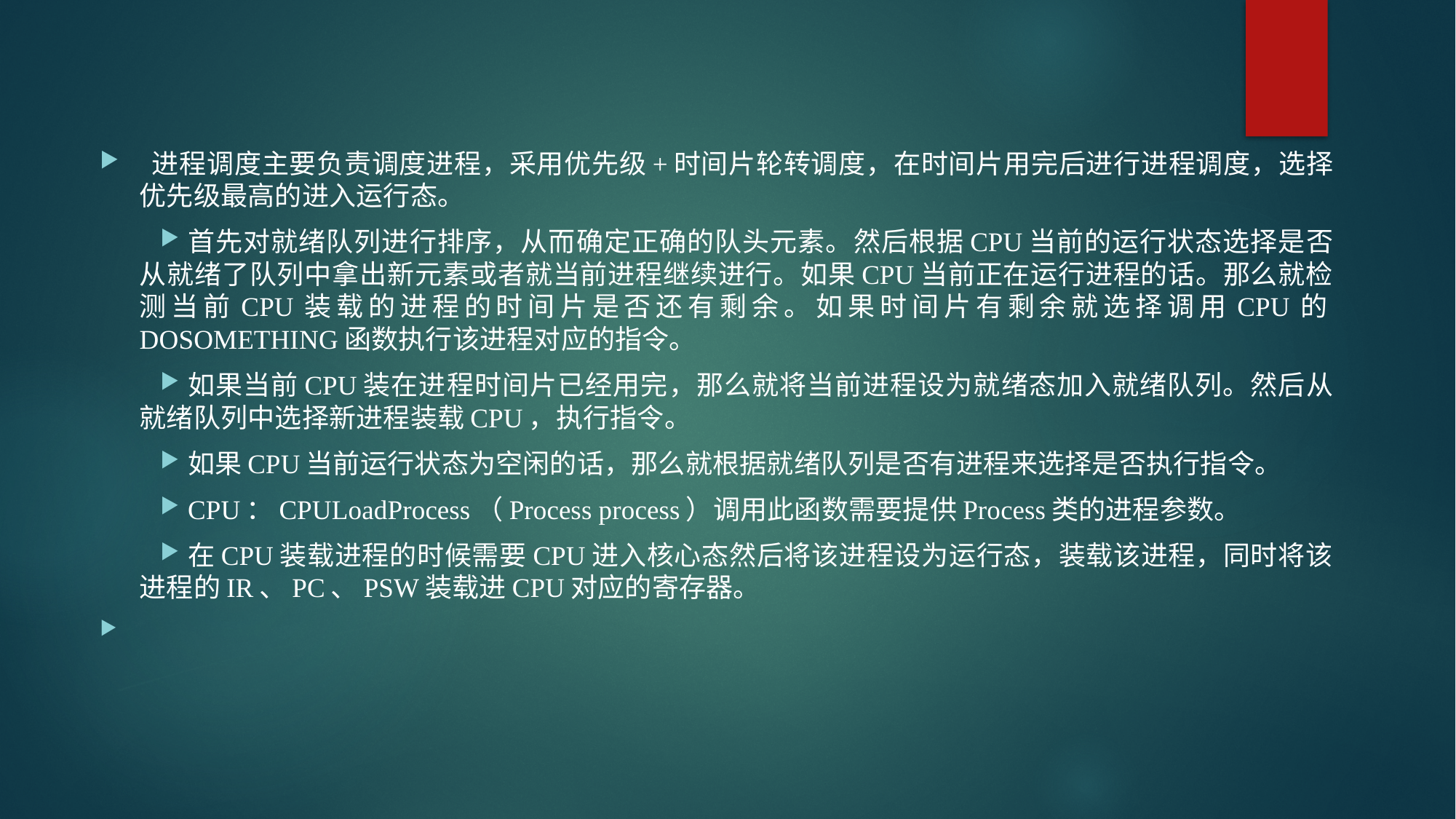

#
 进程调度主要负责调度进程，采用优先级+时间片轮转调度，在时间片用完后进行进程调度，选择优先级最高的进入运行态。
首先对就绪队列进行排序，从而确定正确的队头元素。然后根据CPU当前的运行状态选择是否从就绪了队列中拿出新元素或者就当前进程继续进行。如果CPU当前正在运行进程的话。那么就检测当前CPU装载的进程的时间片是否还有剩余。如果时间片有剩余就选择调用CPU的DOSOMETHING函数执行该进程对应的指令。
如果当前CPU装在进程时间片已经用完，那么就将当前进程设为就绪态加入就绪队列。然后从就绪队列中选择新进程装载CPU，执行指令。
如果CPU当前运行状态为空闲的话，那么就根据就绪队列是否有进程来选择是否执行指令。
CPU：CPULoadProcess（Process process）调用此函数需要提供Process类的进程参数。
在CPU装载进程的时候需要CPU进入核心态然后将该进程设为运行态，装载该进程，同时将该进程的IR、PC、PSW装载进CPU对应的寄存器。